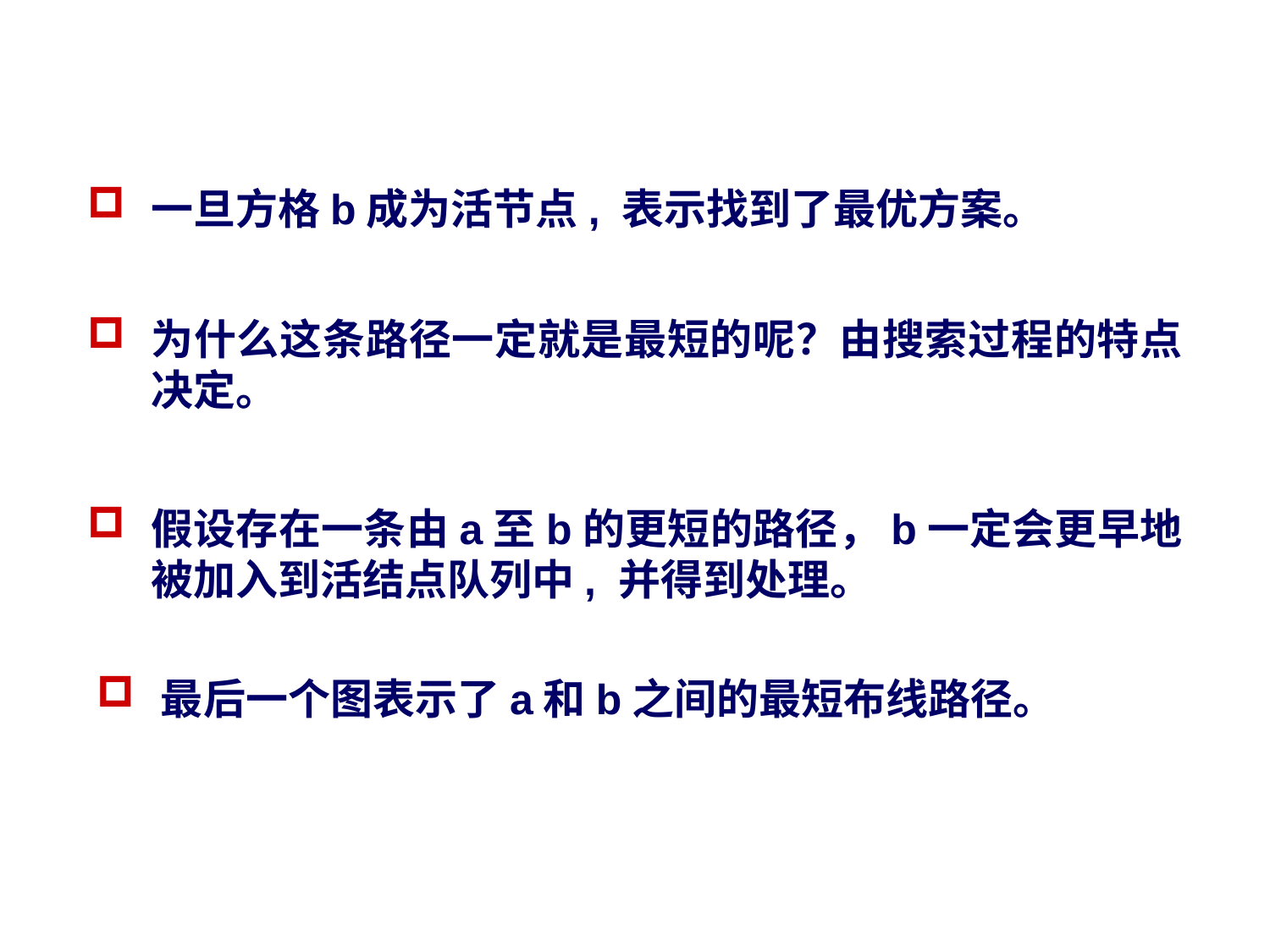

一旦方格b成为活节点, 表示找到了最优方案。
为什么这条路径一定就是最短的呢？由搜索过程的特点决定。
假设存在一条由a至b的更短的路径，b一定会更早地被加入到活结点队列中, 并得到处理。
最后一个图表示了a和b之间的最短布线路径。